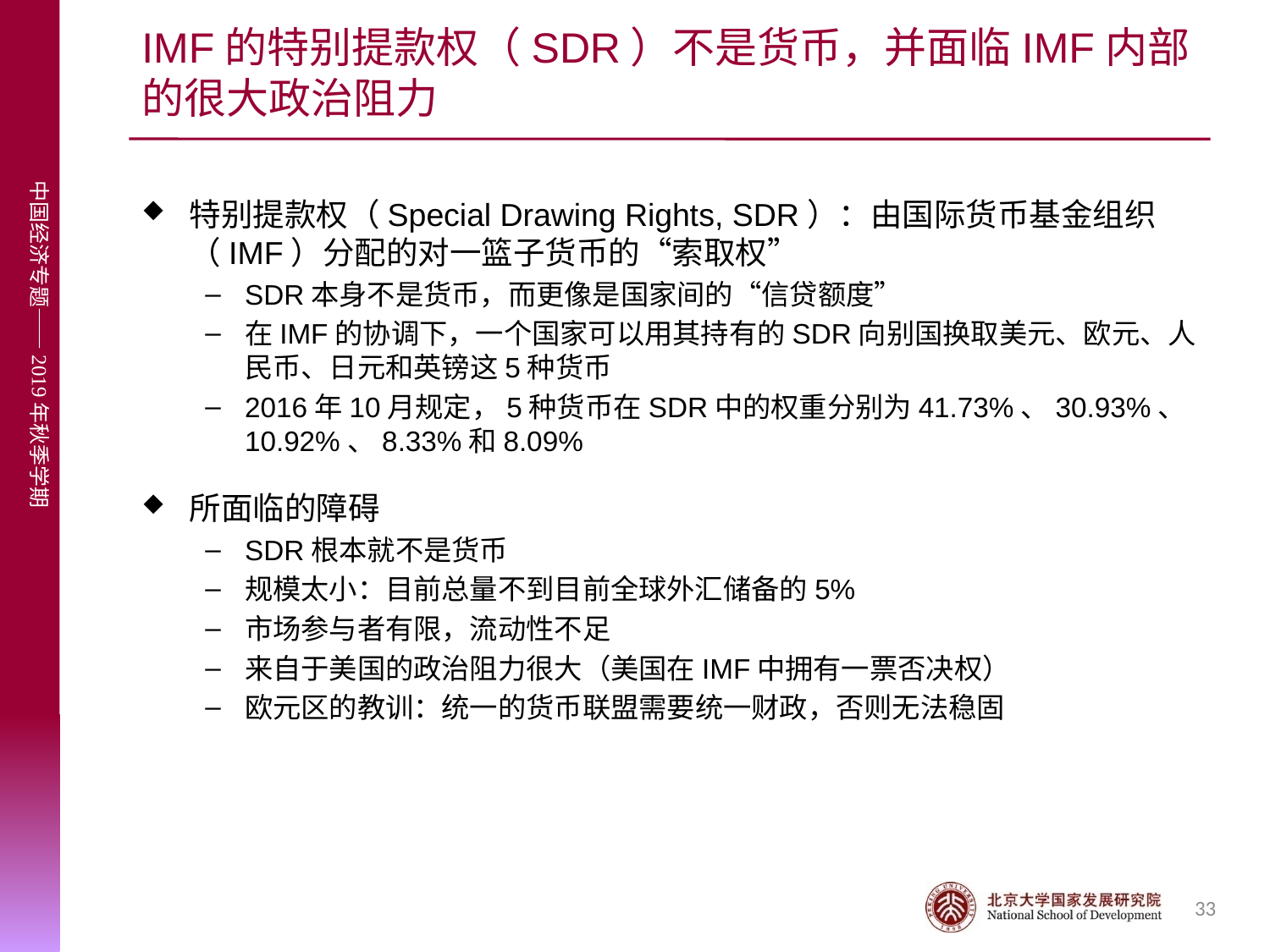

# IMF的特别提款权（SDR）不是货币，并面临IMF内部的很大政治阻力
特别提款权（Special Drawing Rights, SDR）：由国际货币基金组织（IMF）分配的对一篮子货币的“索取权”
SDR本身不是货币，而更像是国家间的“信贷额度”
在IMF的协调下，一个国家可以用其持有的SDR向别国换取美元、欧元、人民币、日元和英镑这5种货币
2016年10月规定，5种货币在SDR中的权重分别为41.73%、30.93%、10.92%、8.33%和8.09%
所面临的障碍
SDR根本就不是货币
规模太小：目前总量不到目前全球外汇储备的5%
市场参与者有限，流动性不足
来自于美国的政治阻力很大（美国在IMF中拥有一票否决权）
欧元区的教训：统一的货币联盟需要统一财政，否则无法稳固
33